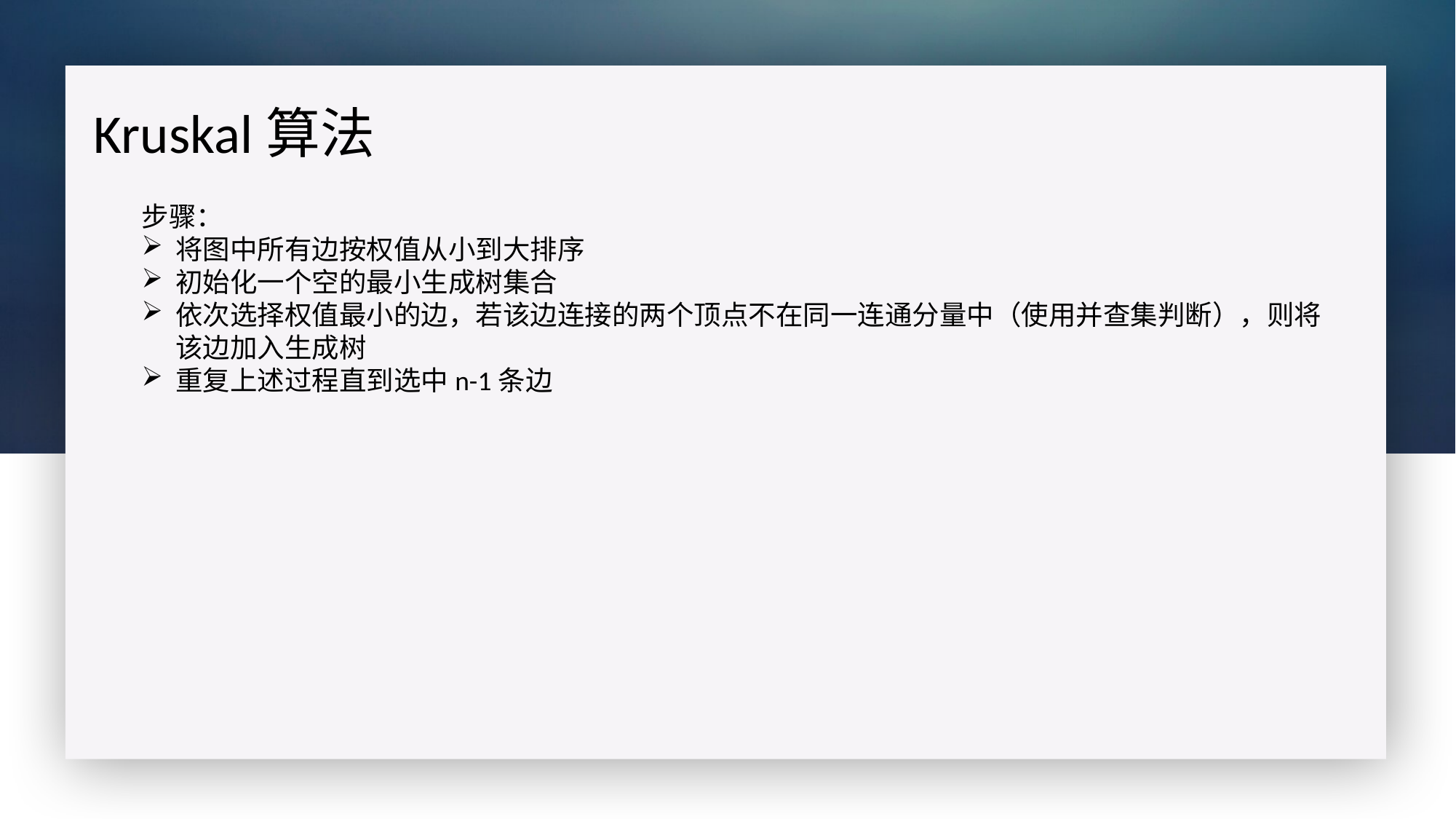

Kruskal算法

步骤：
将图中所有边按权值从小到大排序
初始化一个空的最小生成树集合
依次选择权值最小的边，若该边连接的两个顶点不在同一连通分量中（使用并查集判断），则将该边加入生成树
重复上述过程直到选中n-1条边